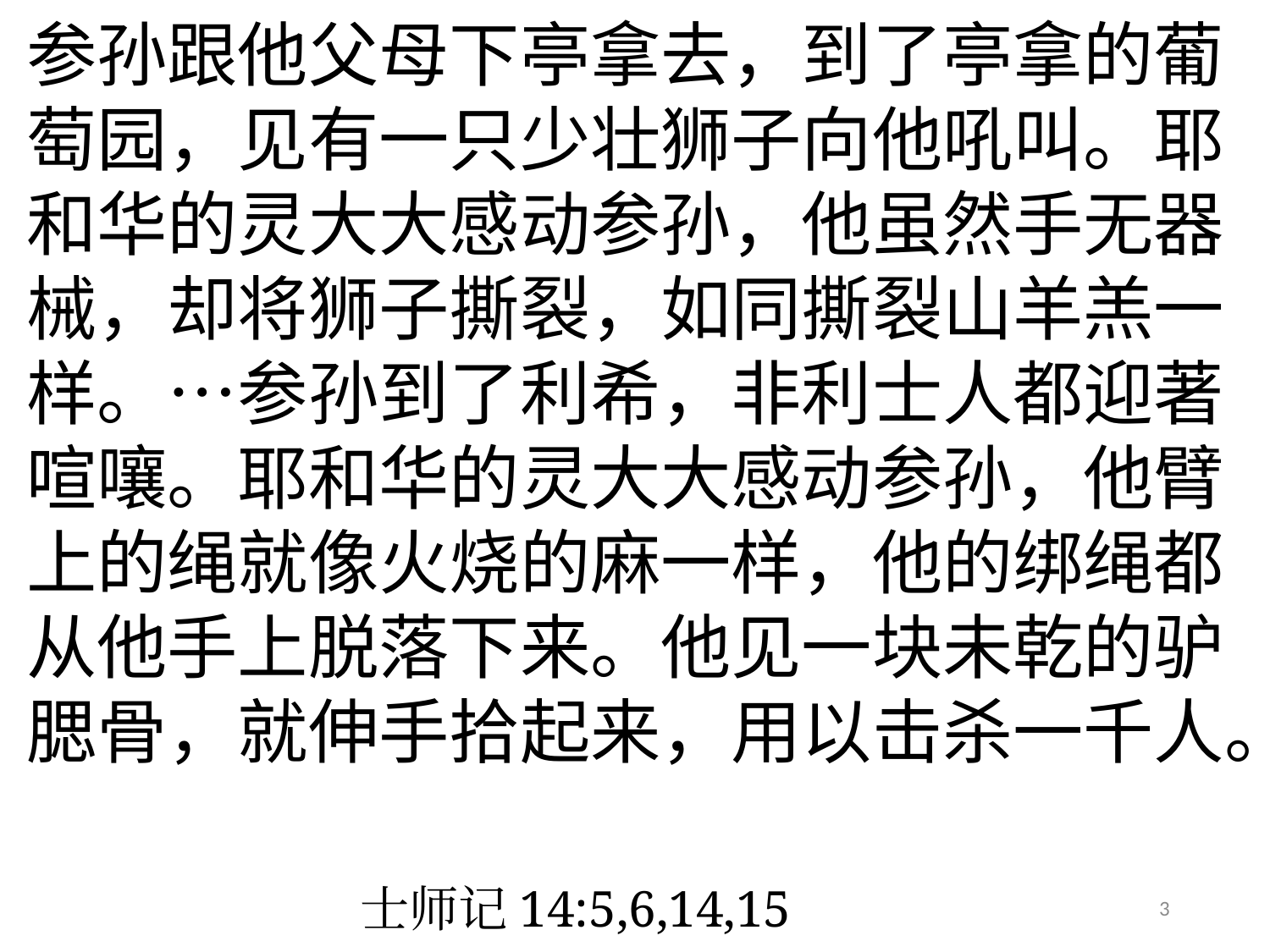

参孙跟他父母下亭拿去，到了亭拿的葡萄园，见有一只少壮狮子向他吼叫。耶和华的灵大大感动参孙，他虽然手无器械，却将狮子撕裂，如同撕裂山羊羔一样。…参孙到了利希，非利士人都迎著喧嚷。耶和华的灵大大感动参孙，他臂上的绳就像火烧的麻一样，他的绑绳都从他手上脱落下来。他见一块未乾的驴腮骨，就伸手拾起来，用以击杀一千人。
                     士师记14:5,6,14,15
3